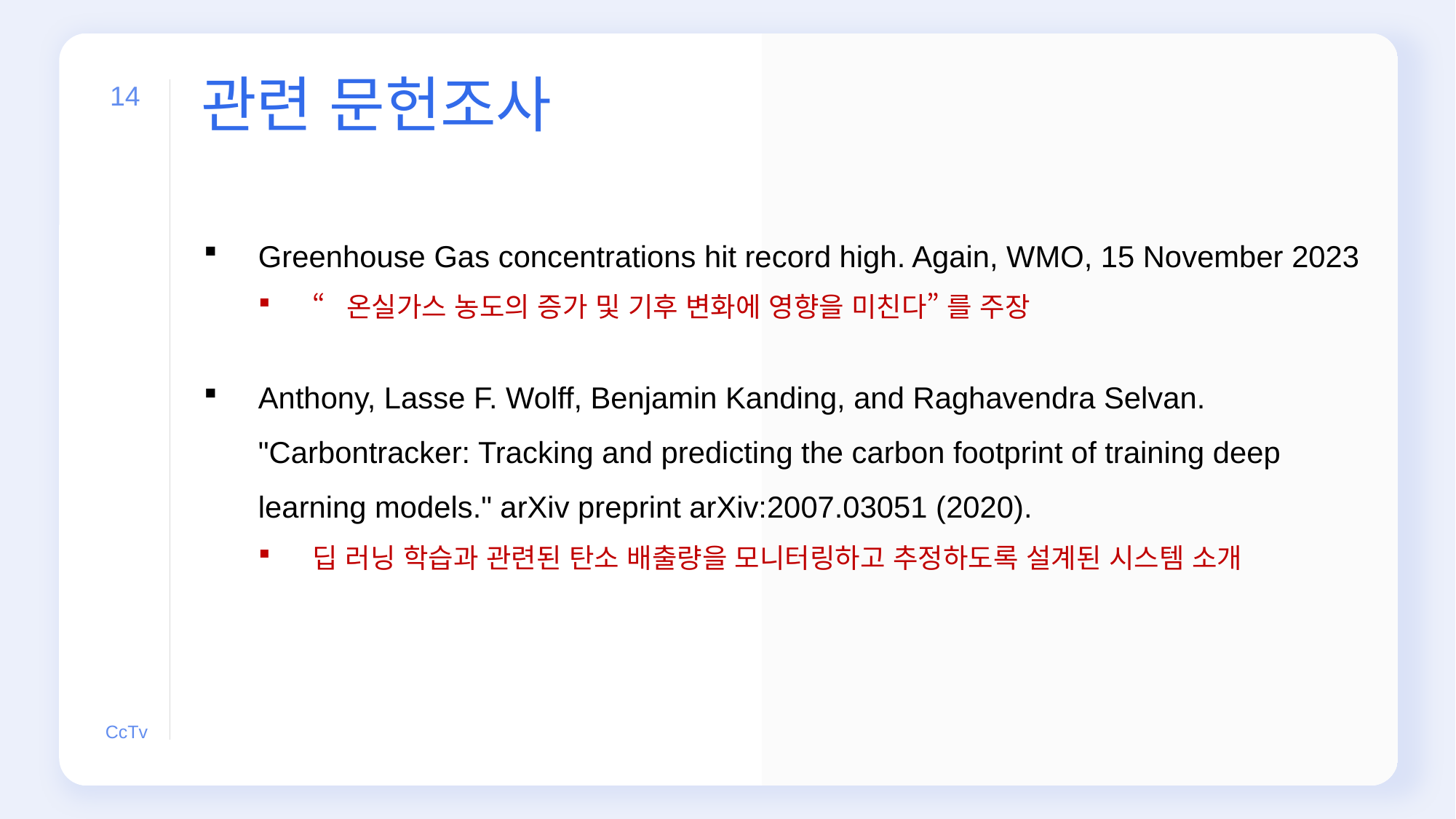

관련 문헌조사
14
Greenhouse Gas concentrations hit record high. Again, WMO, 15 November 2023
“온실가스 농도의 증가 및 기후 변화에 영향을 미친다” 를 주장

Anthony, Lasse F. Wolff, Benjamin Kanding, and Raghavendra Selvan. "Carbontracker: Tracking and predicting the carbon footprint of training deep learning models." arXiv preprint arXiv:2007.03051 (2020).
딥 러닝 학습과 관련된 탄소 배출량을 모니터링하고 추정하도록 설계된 시스템 소개
CcTv